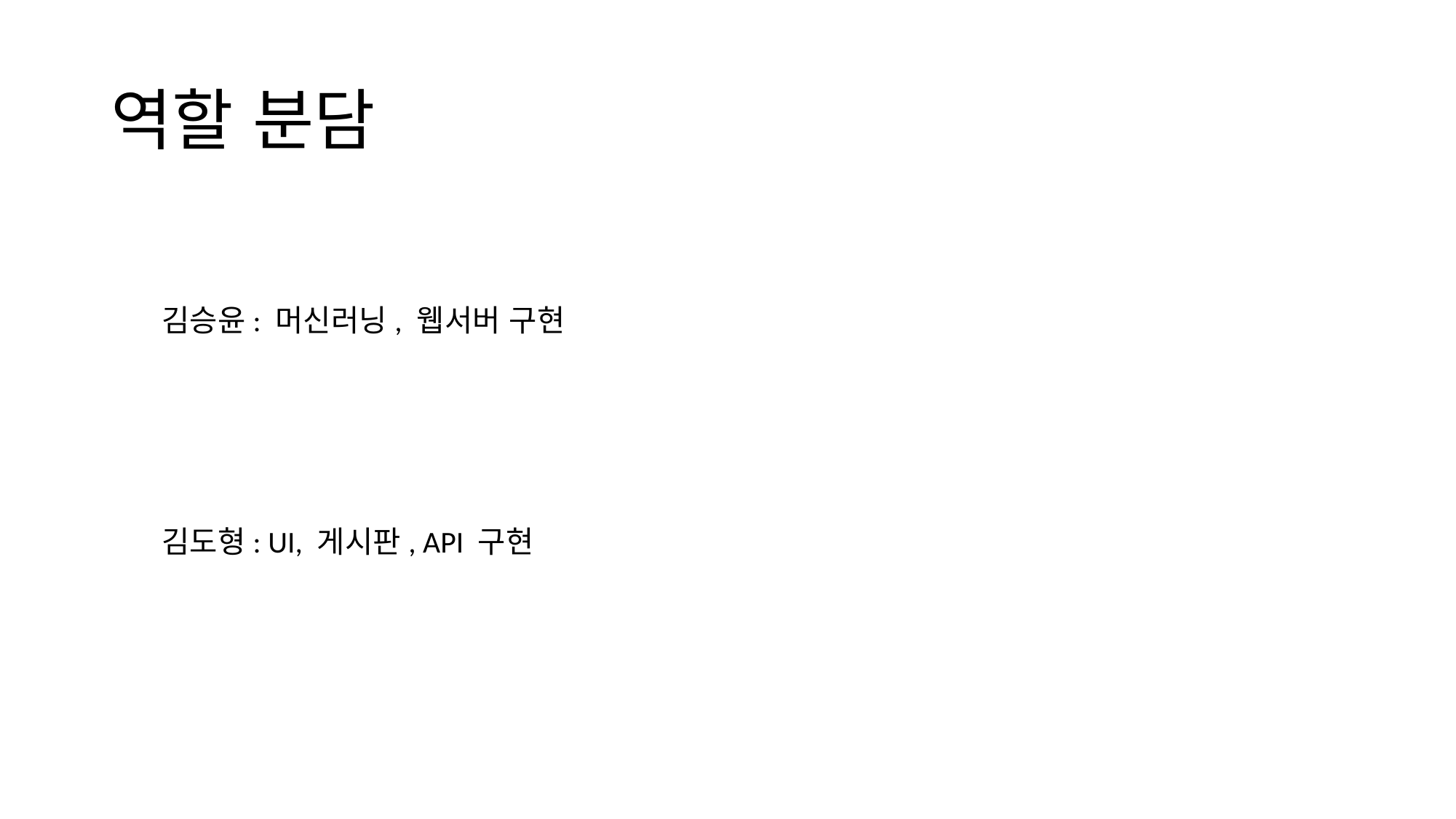

# 역할 분담
김승윤: 머신러닝, 웹서버 구현
김도형: UI, 게시판, API 구현